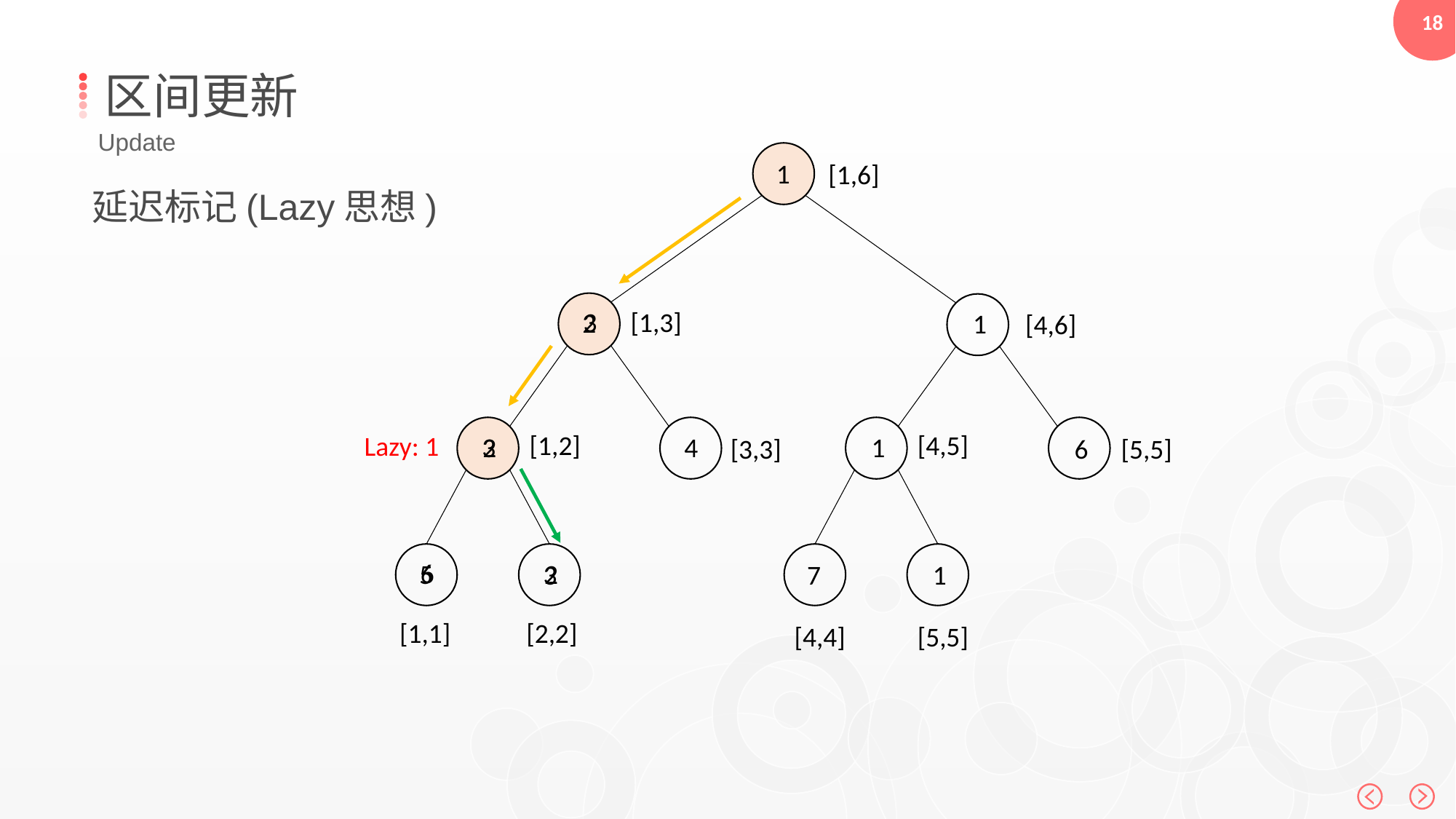

区间更新
Update

1
[1,6]

[1,3]
1
[4,6]

[4,5]
[1,2]
1
4
[3,3]
6
[5,5]

7
1
[1,1]
[2,2]
[4,4]
[5,5]
延迟标记(Lazy思想)
3
2
Lazy: 1
3
2
6
5
2
3